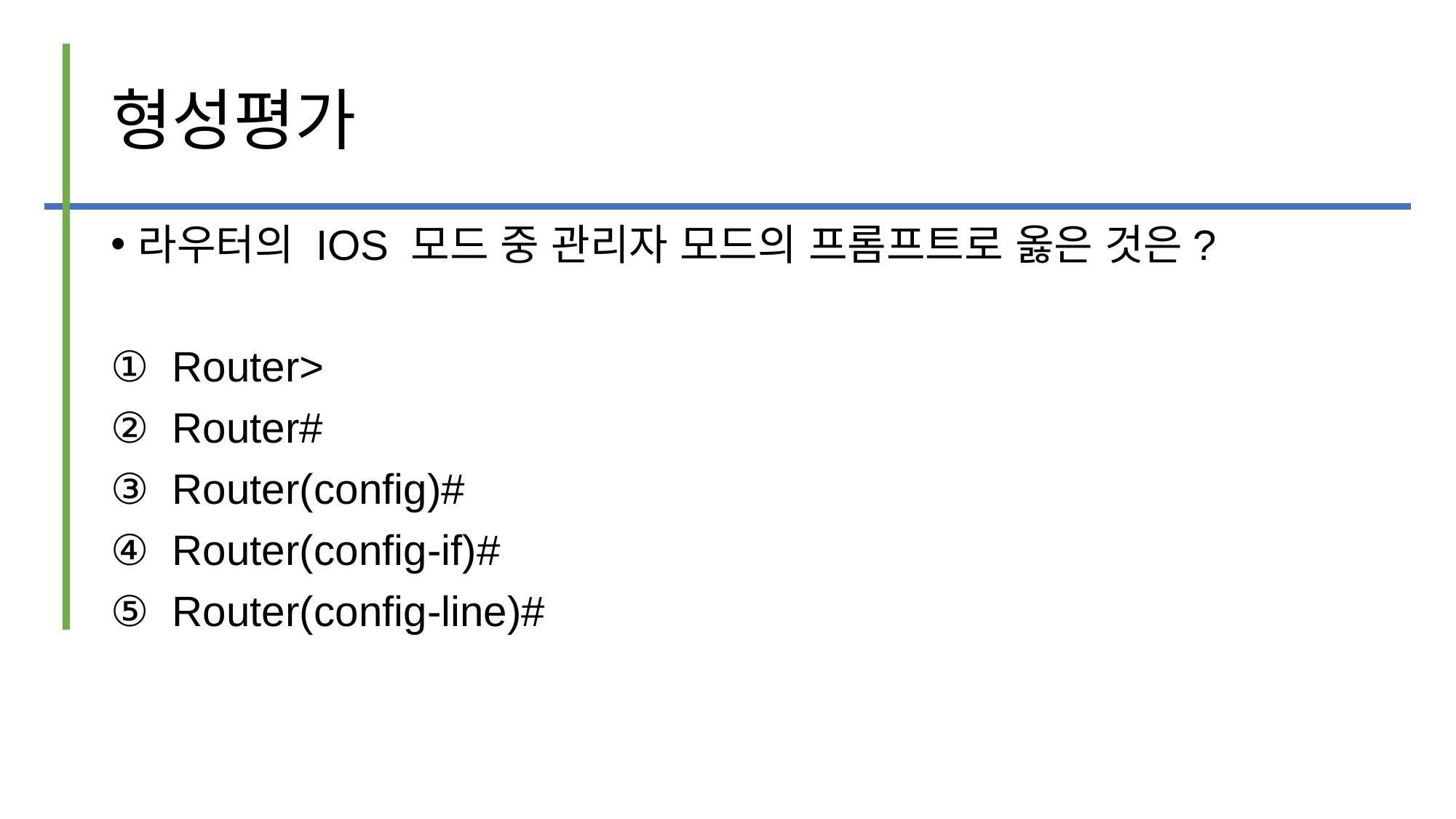

# 형성평가
라우터의 IOS 모드 중 관리자 모드의 프롬프트로 옳은 것은?

Router>
Router#
Router(config)#
Router(config-if)#
Router(config-line)#